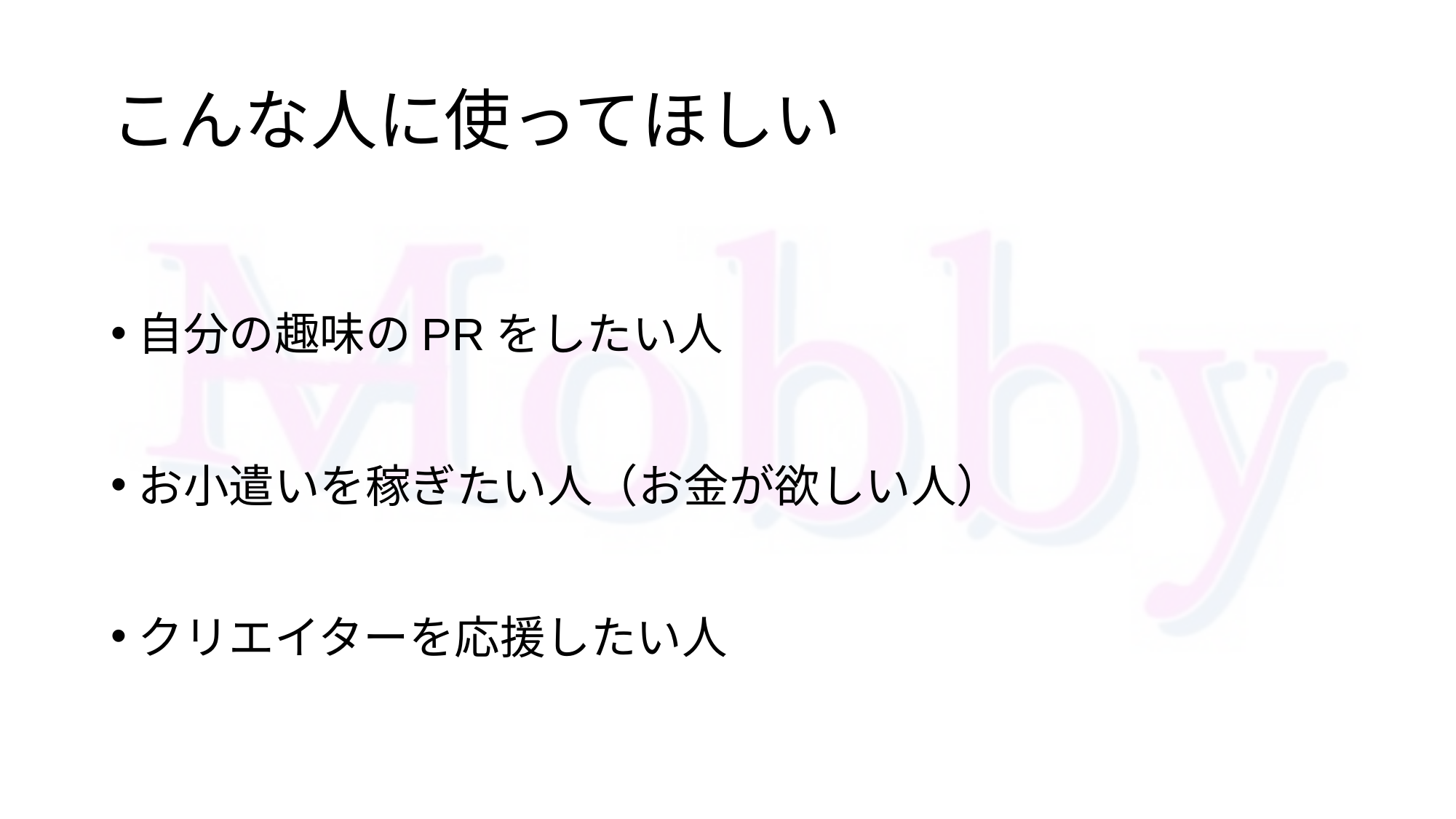

# こんな人に使ってほしい
自分の趣味のPRをしたい人
お小遣いを稼ぎたい人（お金が欲しい人）
クリエイターを応援したい人